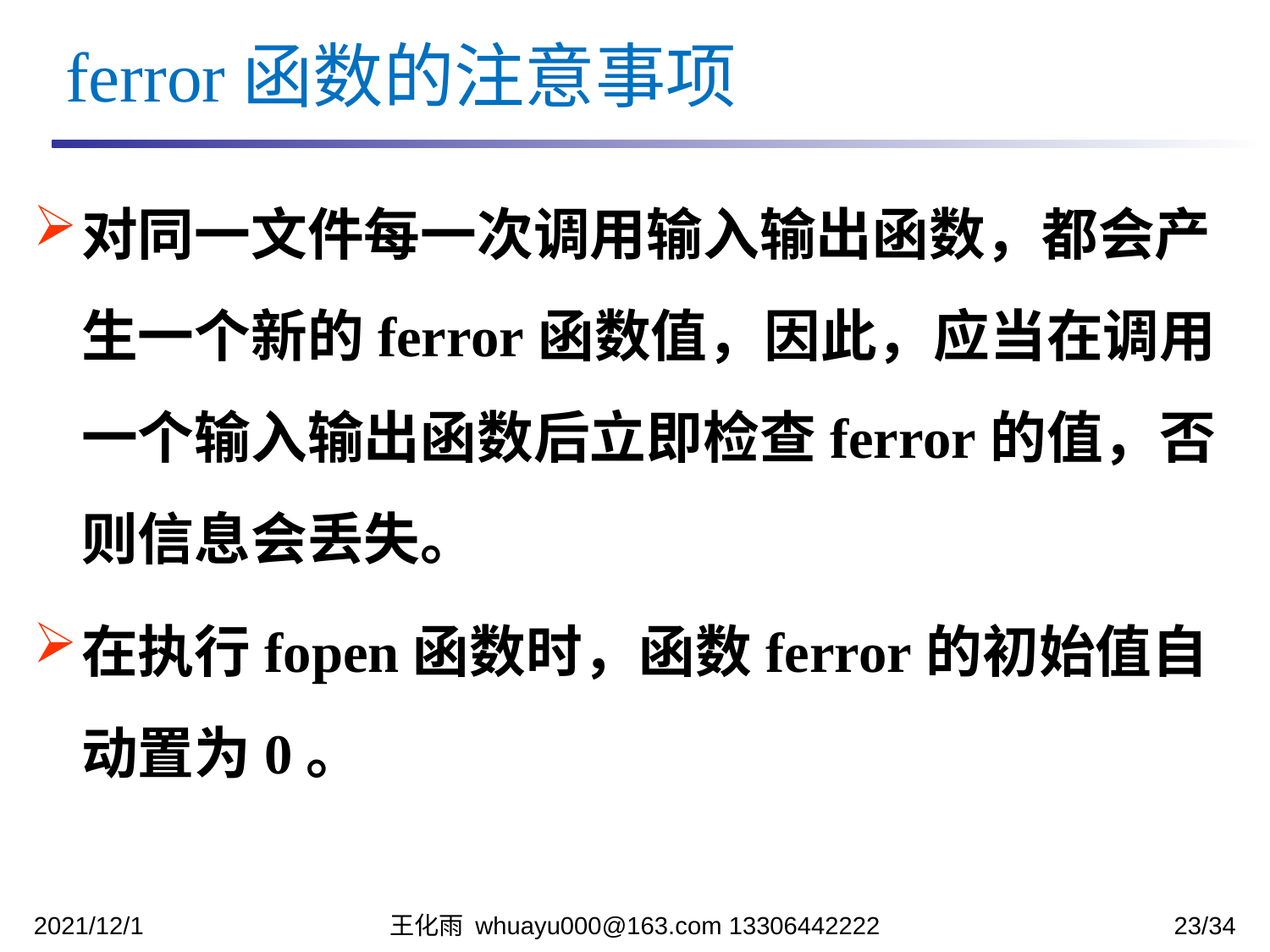

ferror函数的注意事项
对同一文件每一次调用输入输出函数，都会产生一个新的ferror函数值，因此，应当在调用一个输入输出函数后立即检查ferror的值，否则信息会丢失。
在执行fopen函数时，函数ferror的初始值自动置为0。

2021/12/1
王化雨 whuayu000@163.com 13306442222
23/34